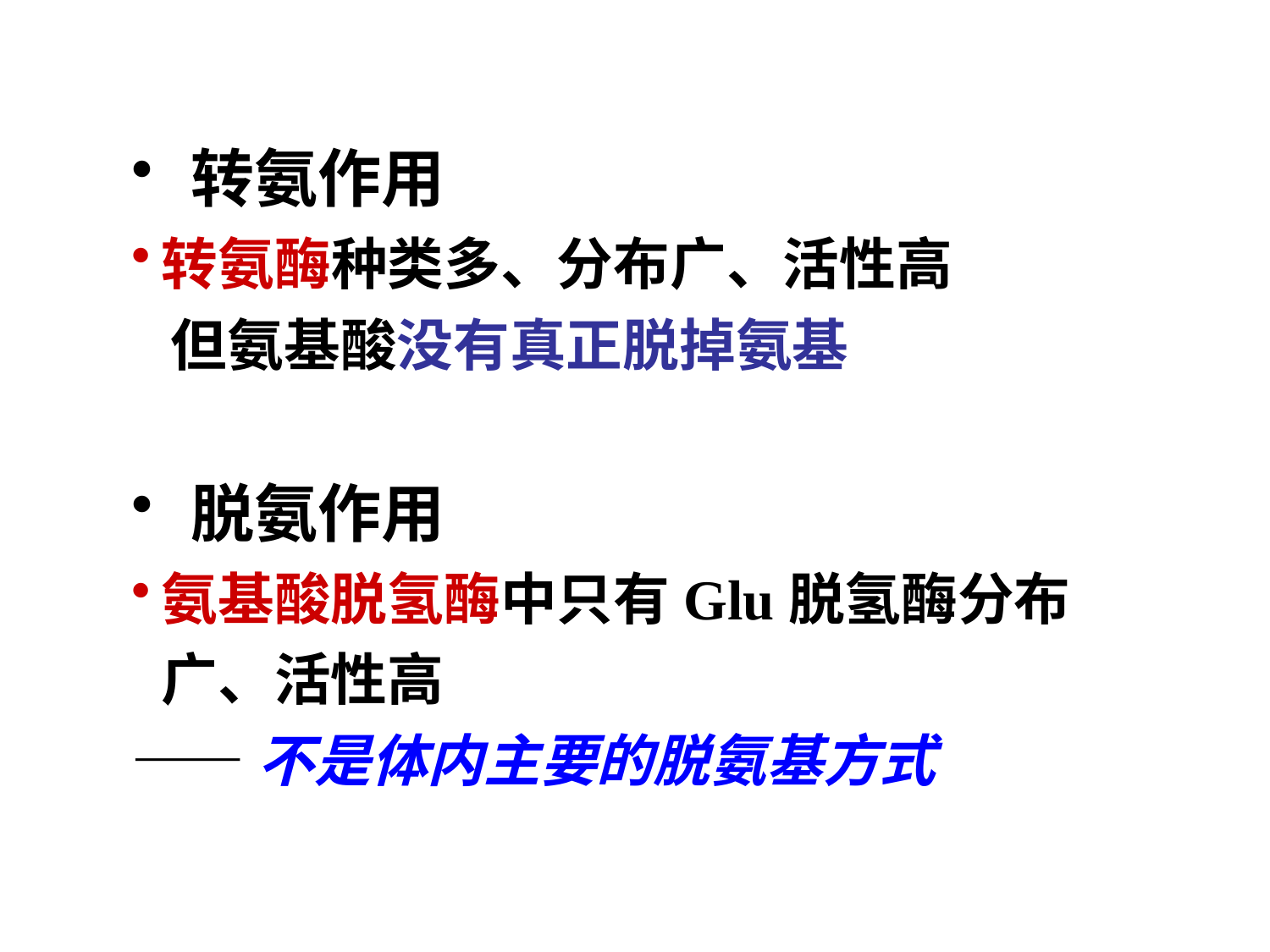

转氨作用
转氨酶种类多、分布广、活性高
  但氨基酸没有真正脱掉氨基

 脱氨作用
氨基酸脱氢酶中只有Glu脱氢酶分布广、活性高
——不是体内主要的脱氨基方式